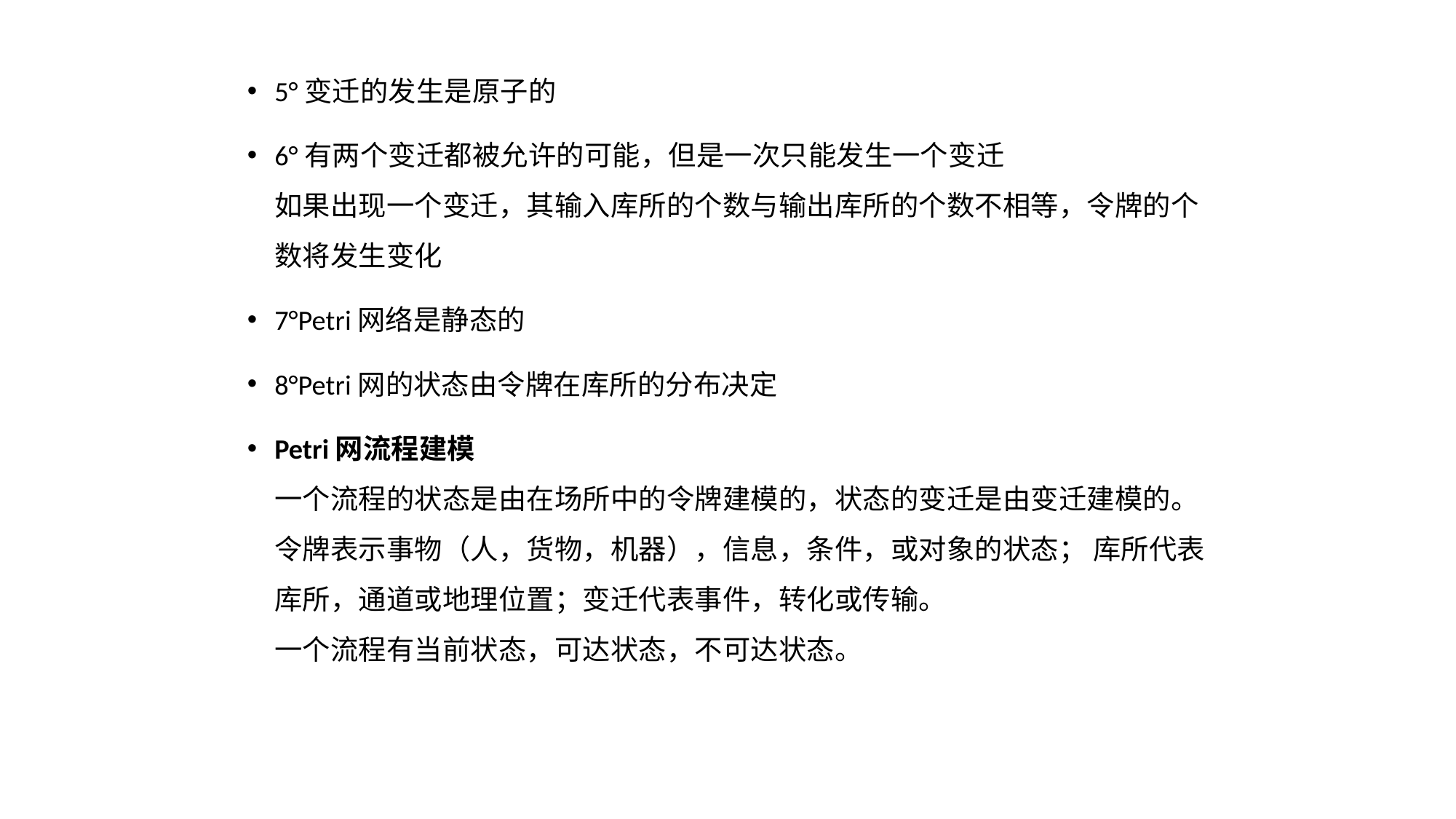

5°变迁的发生是原子的
6°有两个变迁都被允许的可能，但是一次只能发生一个变迁
如果出现一个变迁，其输入库所的个数与输出库所的个数不相等，令牌的个数将发生变化
7°Petri网络是静态的
8°Petri网的状态由令牌在库所的分布决定
Petri网流程建模
一个流程的状态是由在场所中的令牌建模的，状态的变迁是由变迁建模的。令牌表示事物（人，货物，机器），信息，条件，或对象的状态； 库所代表库所，通道或地理位置；变迁代表事件，转化或传输。
一个流程有当前状态，可达状态，不可达状态。